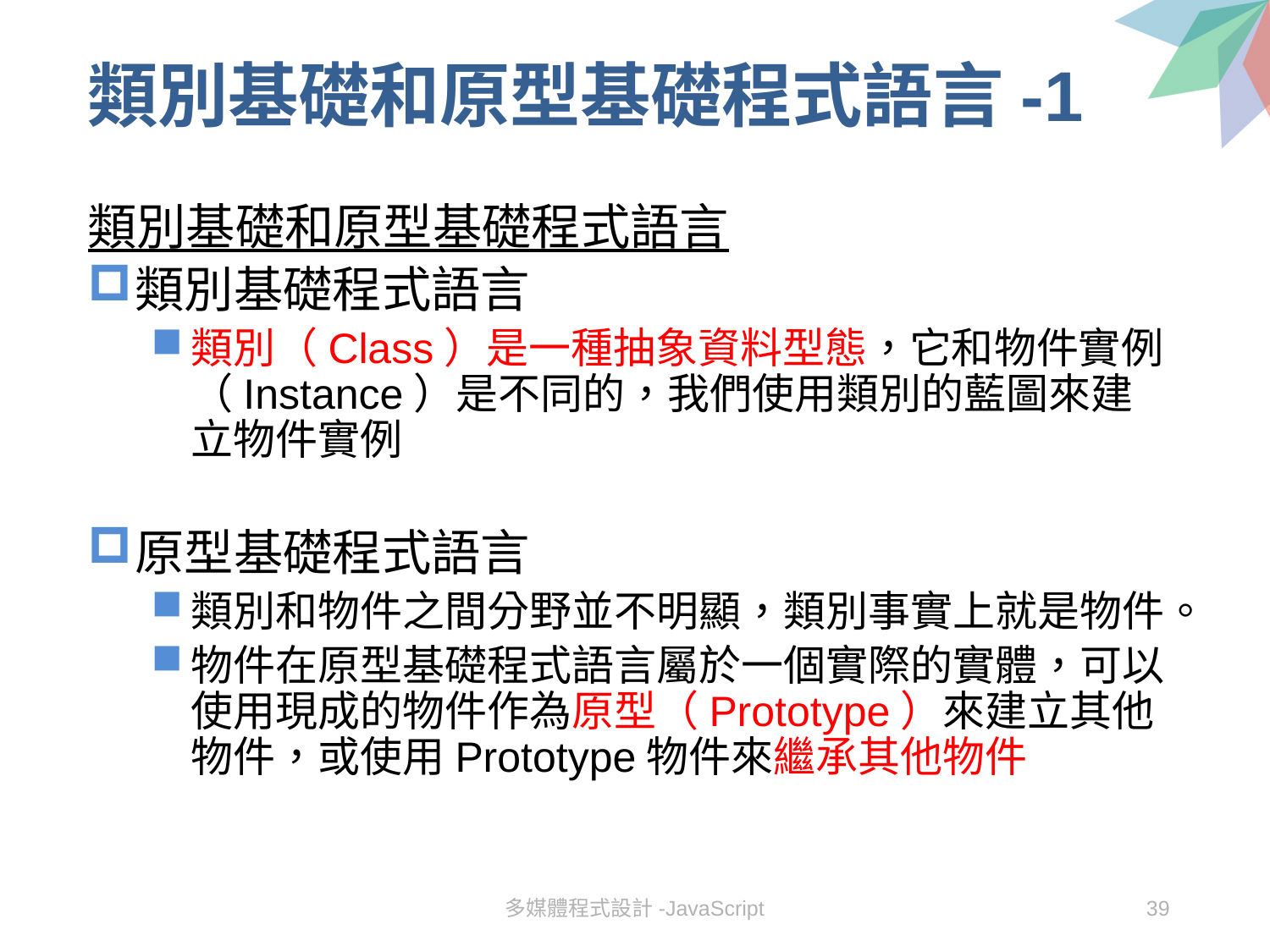

# 類別基礎和原型基礎程式語言-1
類別基礎和原型基礎程式語言
類別基礎程式語言
類別（Class）是一種抽象資料型態，它和物件實例（Instance）是不同的，我們使用類別的藍圖來建立物件實例

原型基礎程式語言
類別和物件之間分野並不明顯，類別事實上就是物件。
物件在原型基礎程式語言屬於一個實際的實體，可以使用現成的物件作為原型（Prototype）來建立其他物件，或使用Prototype物件來繼承其他物件
多媒體程式設計-JavaScript
39